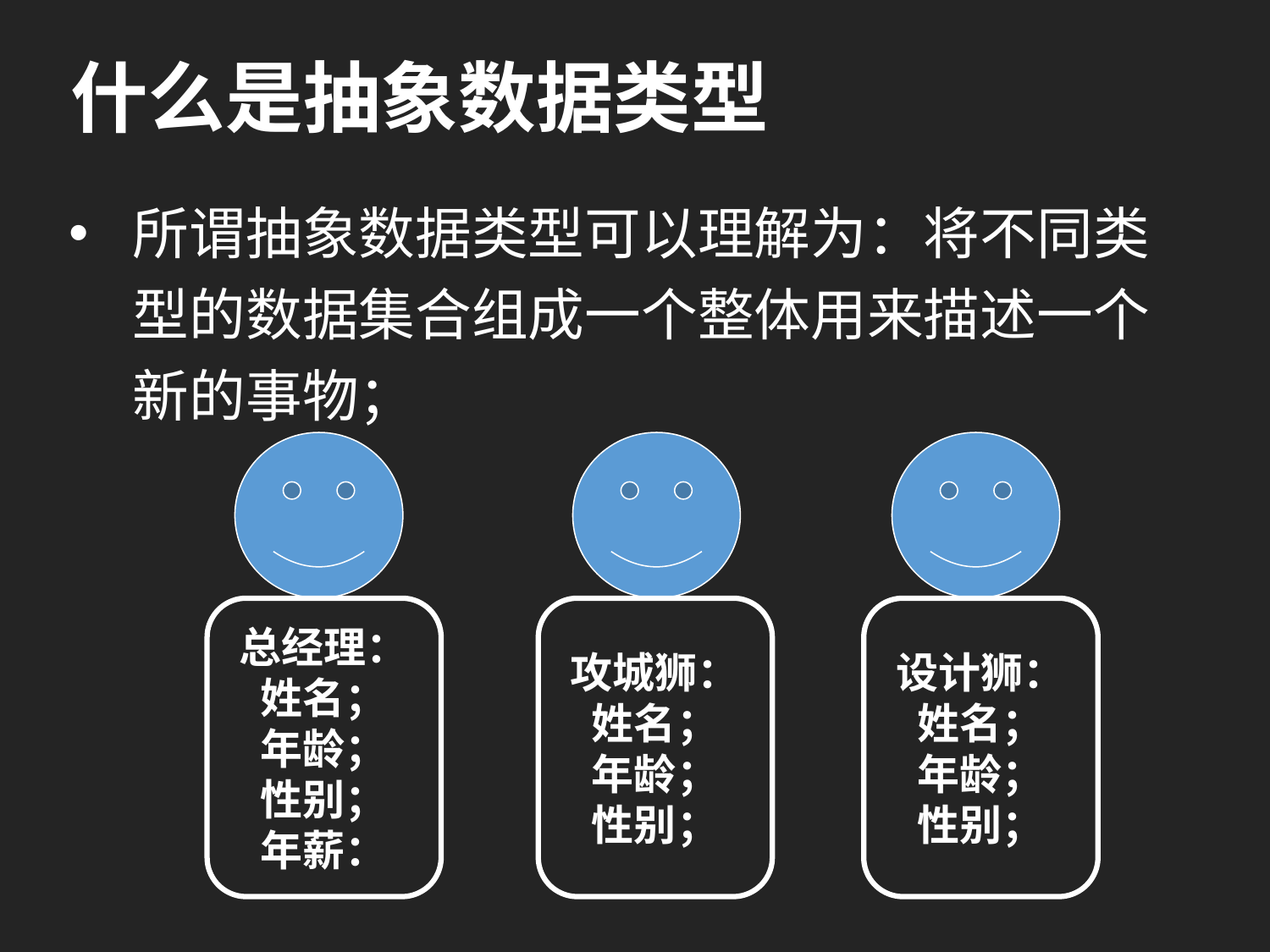

# 什么是抽象数据类型
所谓抽象数据类型可以理解为：将不同类型的数据集合组成一个整体用来描述一个新的事物；

总经理：
姓名；
年龄；
性别；
年薪：
攻城狮：
姓名；
年龄；
性别；
设计狮：
姓名；
年龄；
性别；